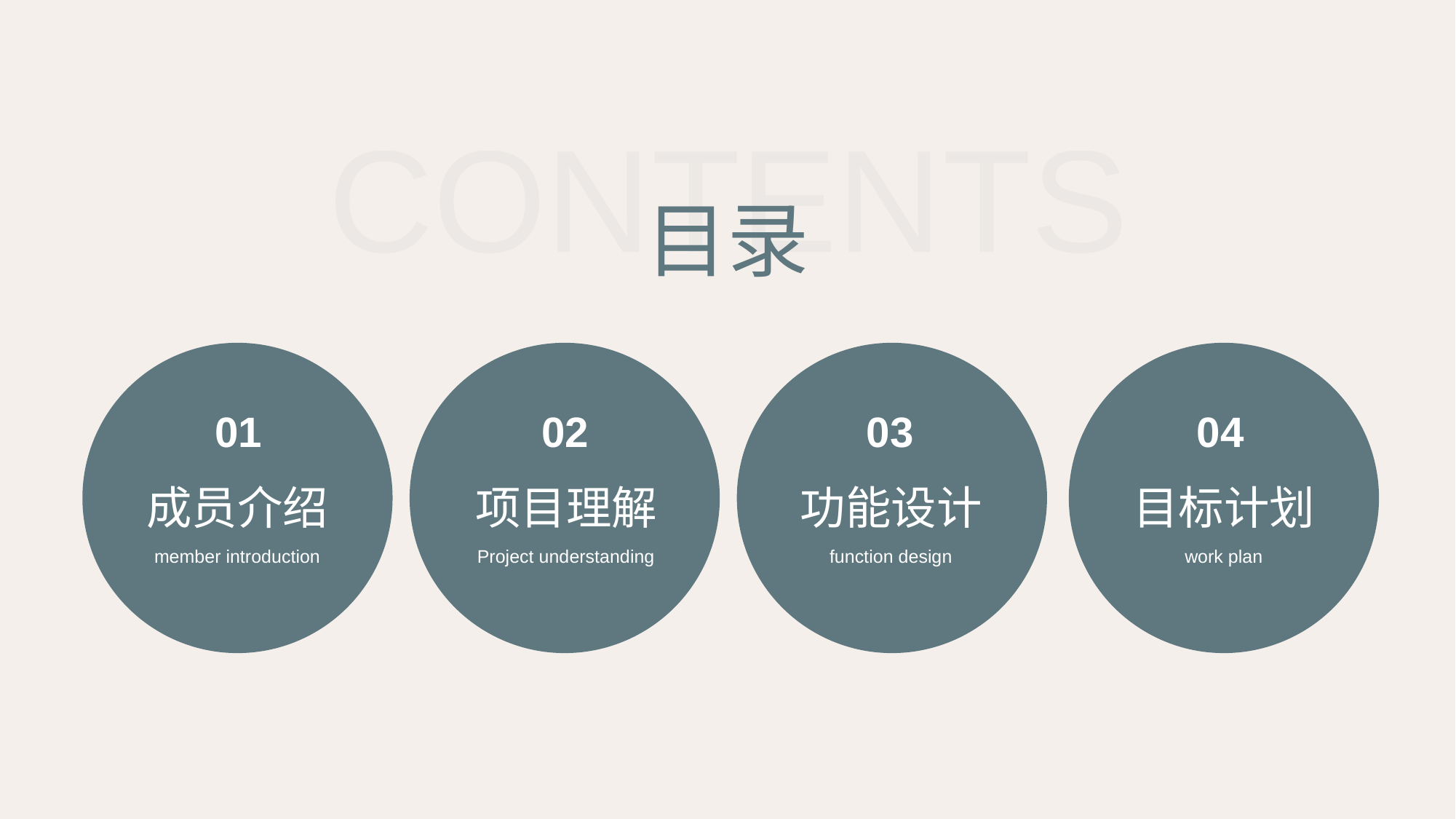

CONTENTS
目录

01
02
03
04
成员介绍
项目理解
功能设计
目标计划
member introduction
Project understanding
function design
work plan